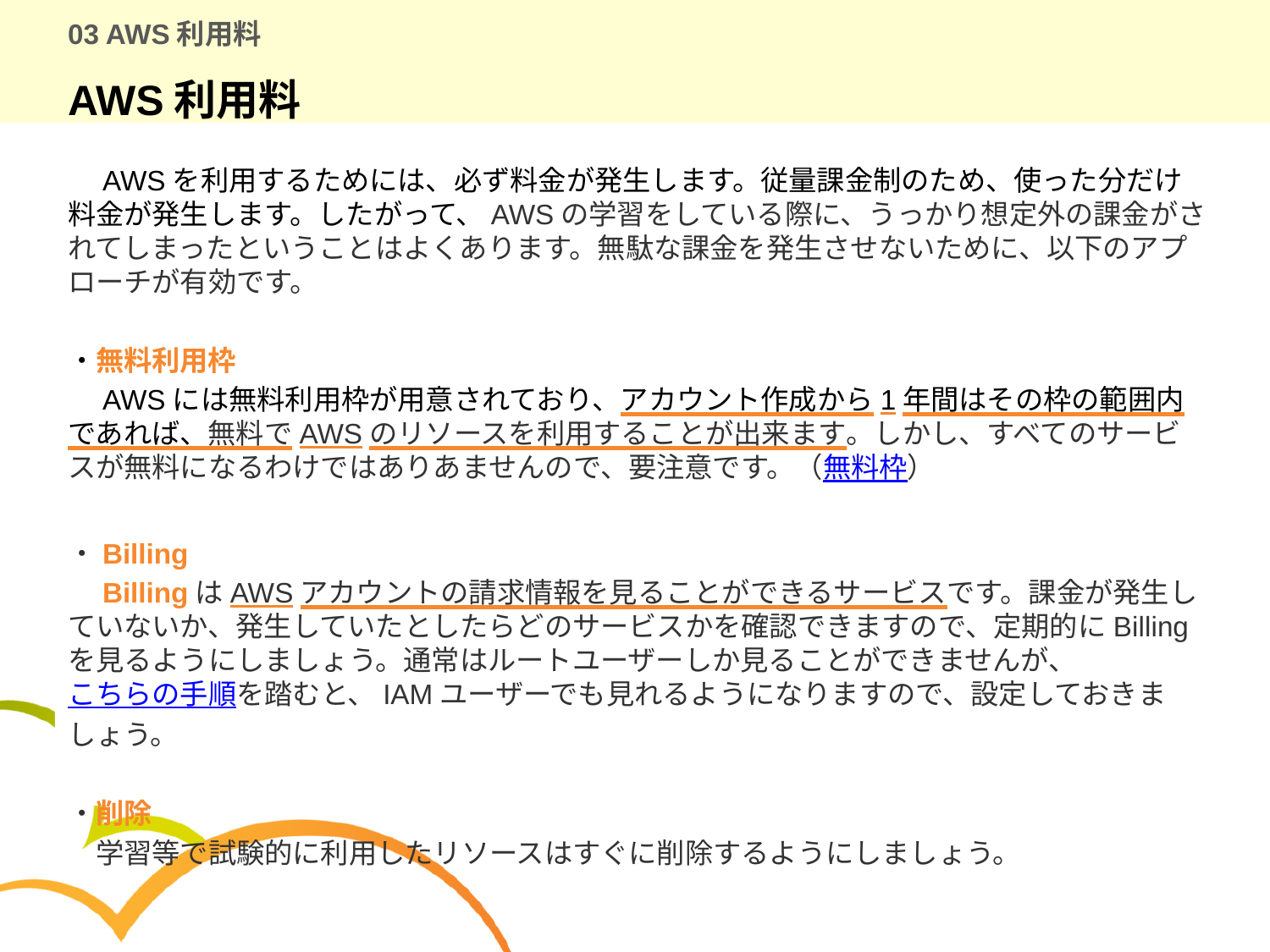

# 03 AWS利用料
AWS利用料
　AWSを利用するためには、必ず料金が発生します。従量課金制のため、使った分だけ料金が発生します。したがって、AWSの学習をしている際に、うっかり想定外の課金がされてしまったということはよくあります。無駄な課金を発生させないために、以下のアプローチが有効です。

・無料利用枠
　AWSには無料利用枠が用意されており、アカウント作成から1年間はその枠の範囲内であれば、無料でAWSのリソースを利用することが出来ます。しかし、すべてのサービスが無料になるわけではありあませんので、要注意です。（無料枠）

・Billing
　BillingはAWSアカウントの請求情報を見ることができるサービスです。課金が発生していないか、発生していたとしたらどのサービスかを確認できますので、定期的にBillingを見るようにしましょう。通常はルートユーザーしか見ることができませんが、こちらの手順を踏むと、IAMユーザーでも見れるようになりますので、設定しておきましょう。

・削除
　学習等で試験的に利用したリソースはすぐに削除するようにしましょう。